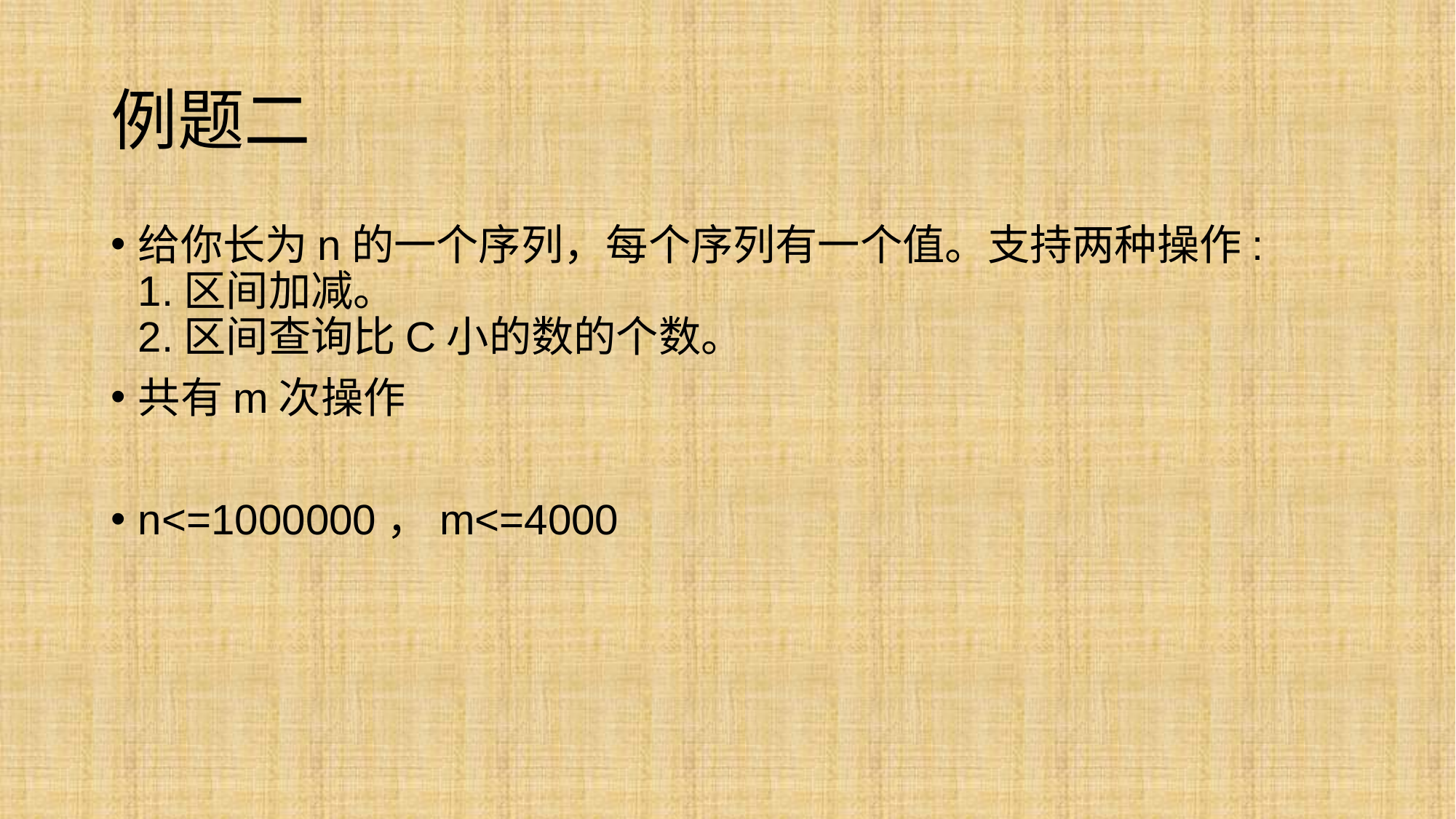

# 例题二
给你长为n的一个序列，每个序列有一个值。支持两种操作: 
1.区间加减。 
2.区间查询比C小的数的个数。
共有m次操作

n<=1000000，m<=4000